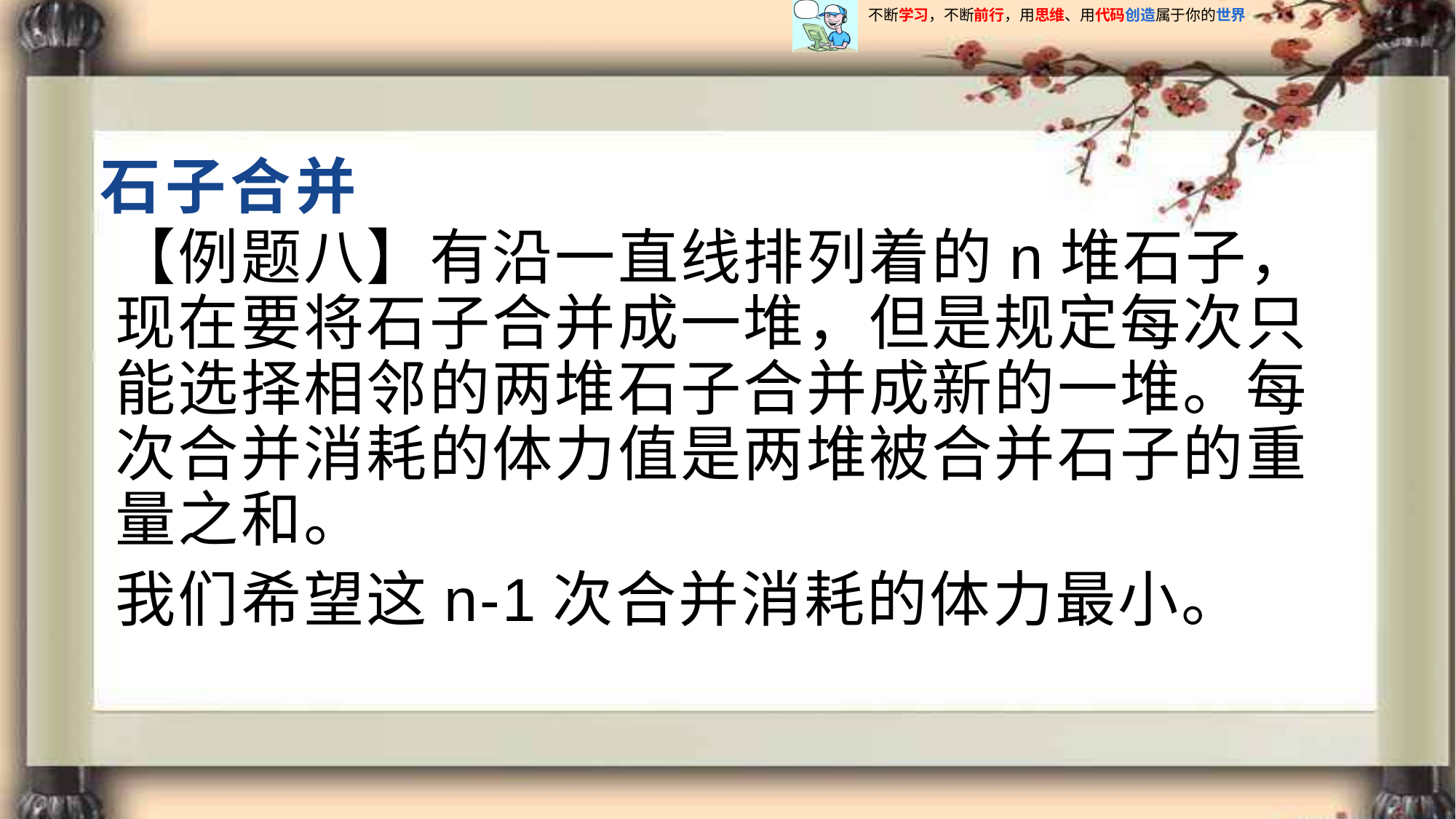

# 石子合并
【例题八】有沿一直线排列着的n堆石子，现在要将石子合并成一堆，但是规定每次只能选择相邻的两堆石子合并成新的一堆。每次合并消耗的体力值是两堆被合并石子的重量之和。
我们希望这n-1次合并消耗的体力最小。